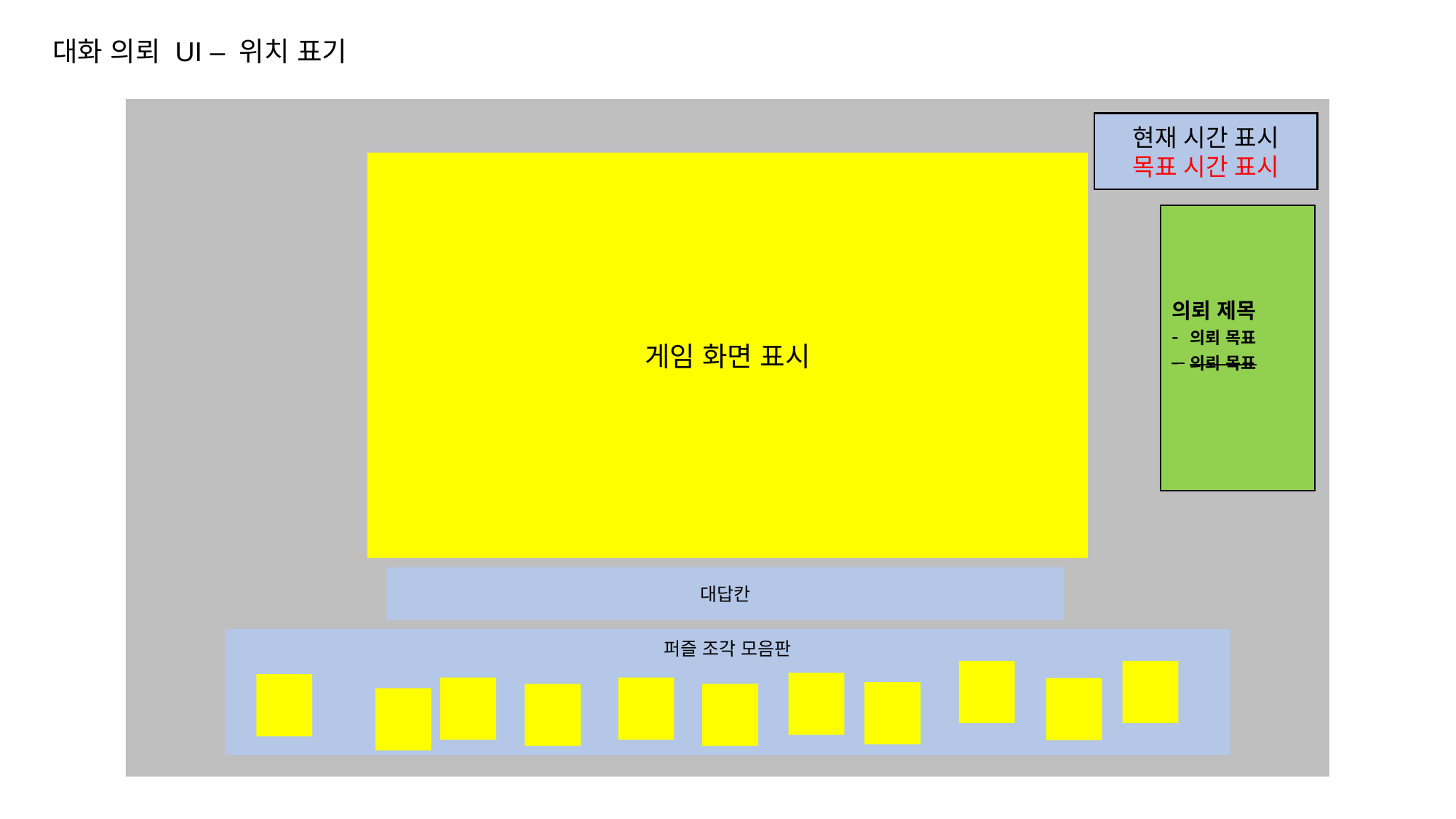

대화 의뢰 UI – 위치 표기

현재 시간 표시
목표 시간 표시
게임 화면 표시
의뢰 제목
- 의뢰 목표
- 의뢰 목표

대답칸
퍼즐 조각 모음판